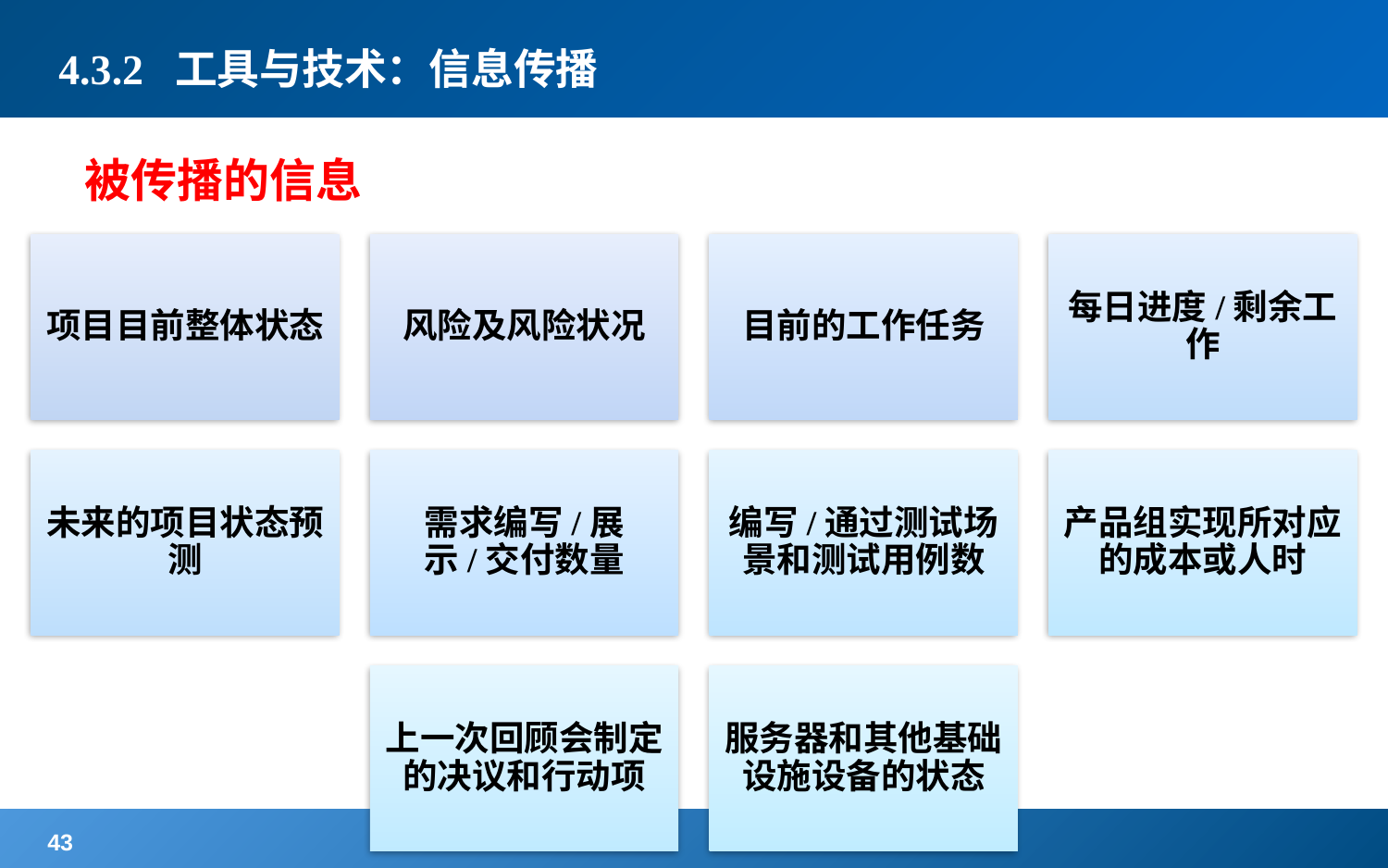

# 4.3.2  工具与技术：信息传播
被传播的信息
项目目前整体状态
风险及风险状况
目前的工作任务
每日进度/剩余工作
未来的项目状态预测
需求编写/展示/交付数量
编写/通过测试场景和测试用例数
产品组实现所对应的成本或人时
上一次回顾会制定的决议和行动项
服务器和其他基础设施设备的状态